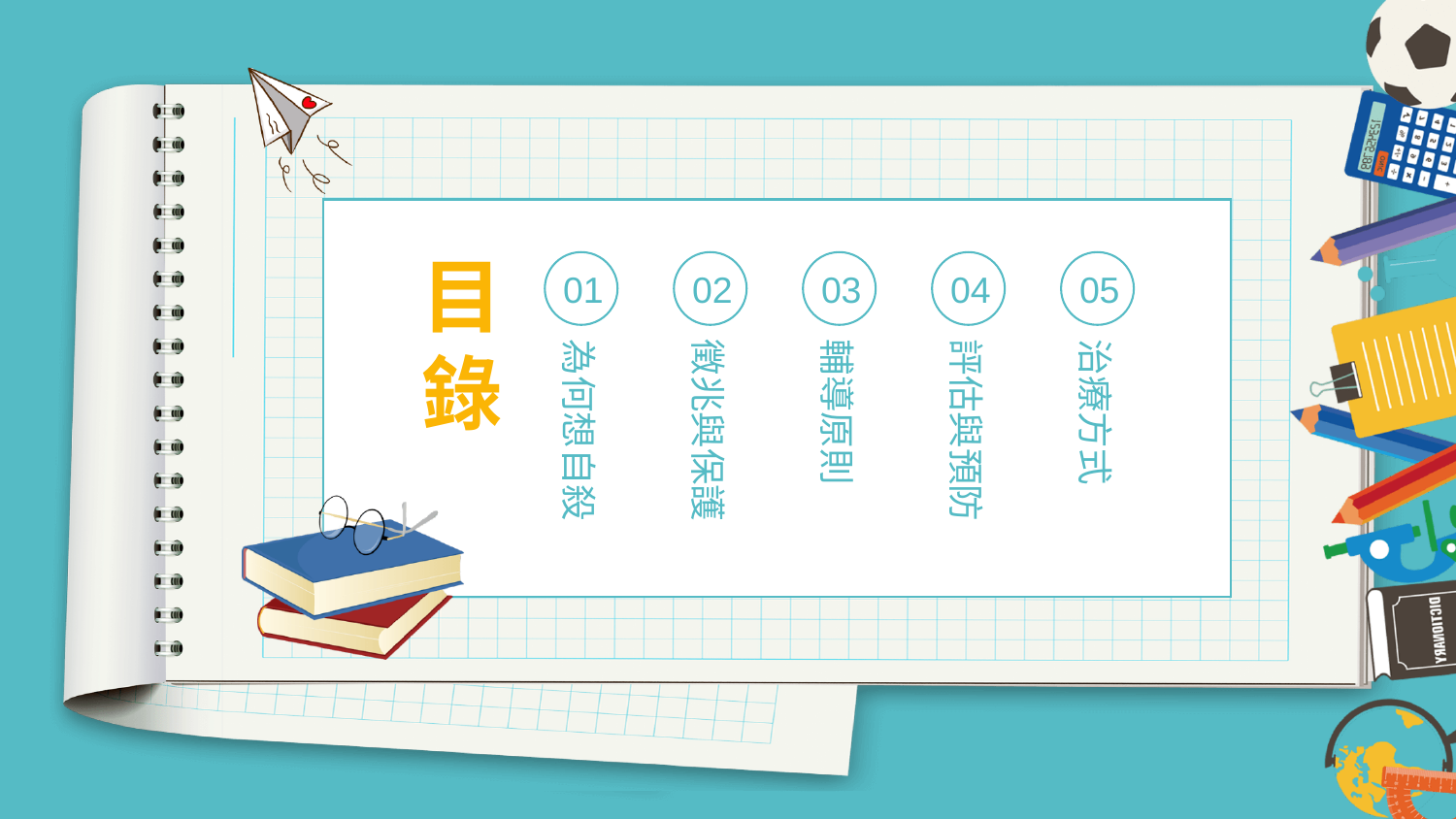

目錄

03
輔導原則

05
治療方式

01
為何想自殺

02
徵兆與保護

04
評估與預防